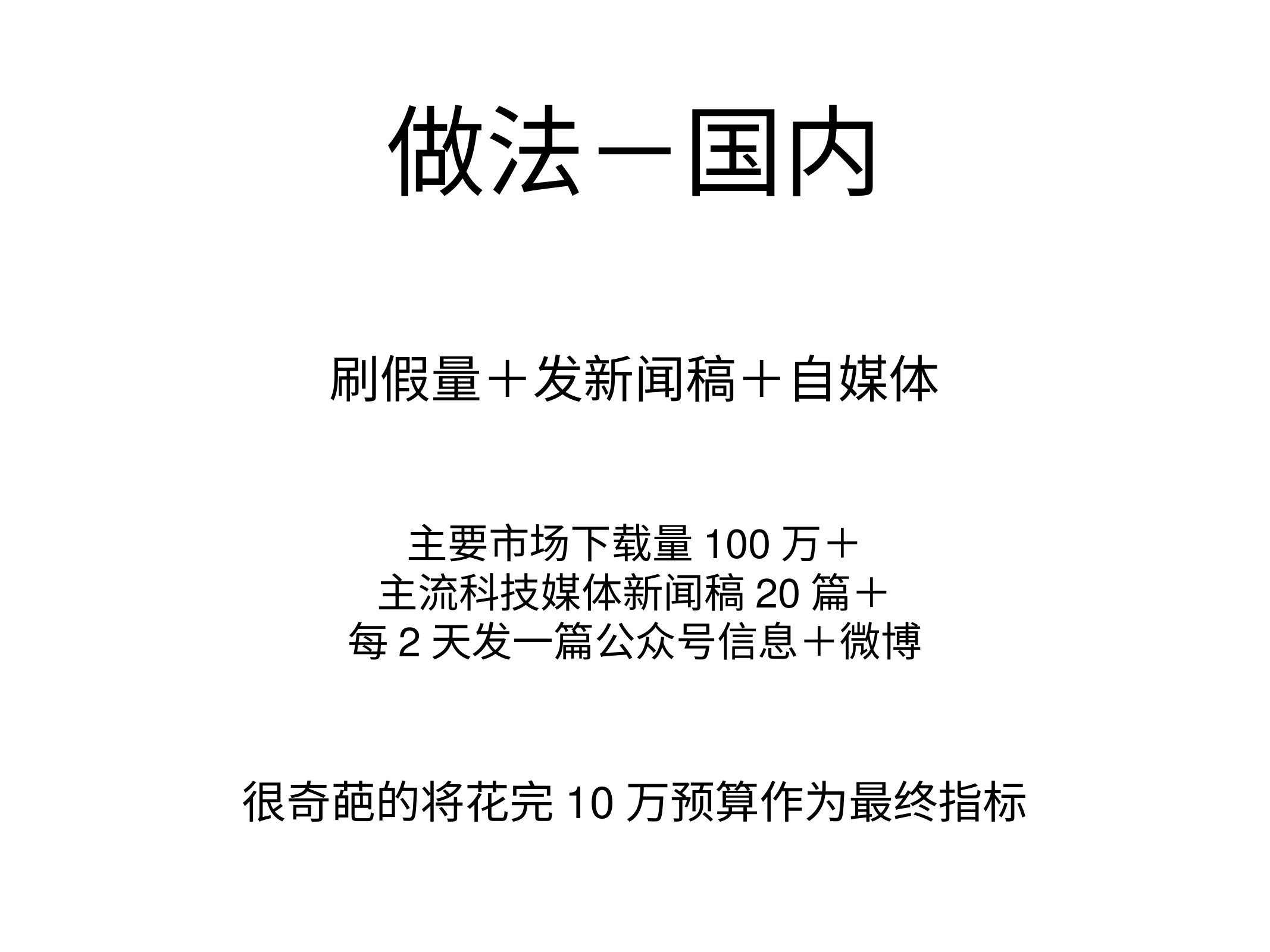

# 做法－国内
刷假量＋发新闻稿＋自媒体
主要市场下载量100万＋
主流科技媒体新闻稿20篇＋
每2天发一篇公众号信息＋微博
很奇葩的将花完10万预算作为最终指标